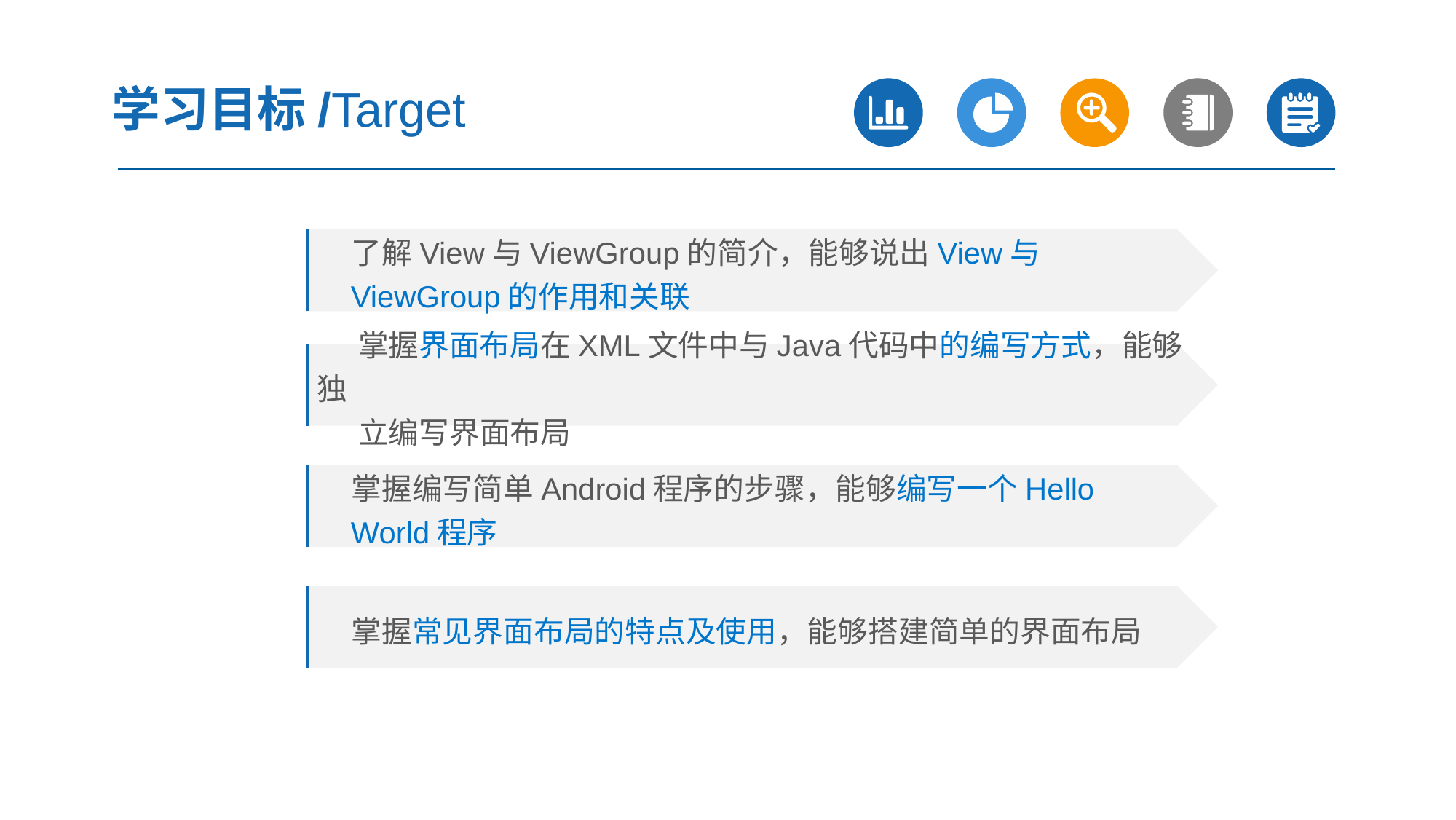

学习目标/Target
    了解View与ViewGroup的简介，能够说出View与
    ViewGroup的作用和关联

     掌握界面布局在XML文件中与Java代码中的编写方式，能够独
     立编写界面布局

    掌握编写简单Android程序的步骤，能够编写一个Hello
    World程序

    掌握常见界面布局的特点及使用，能够搭建简单的界面布局